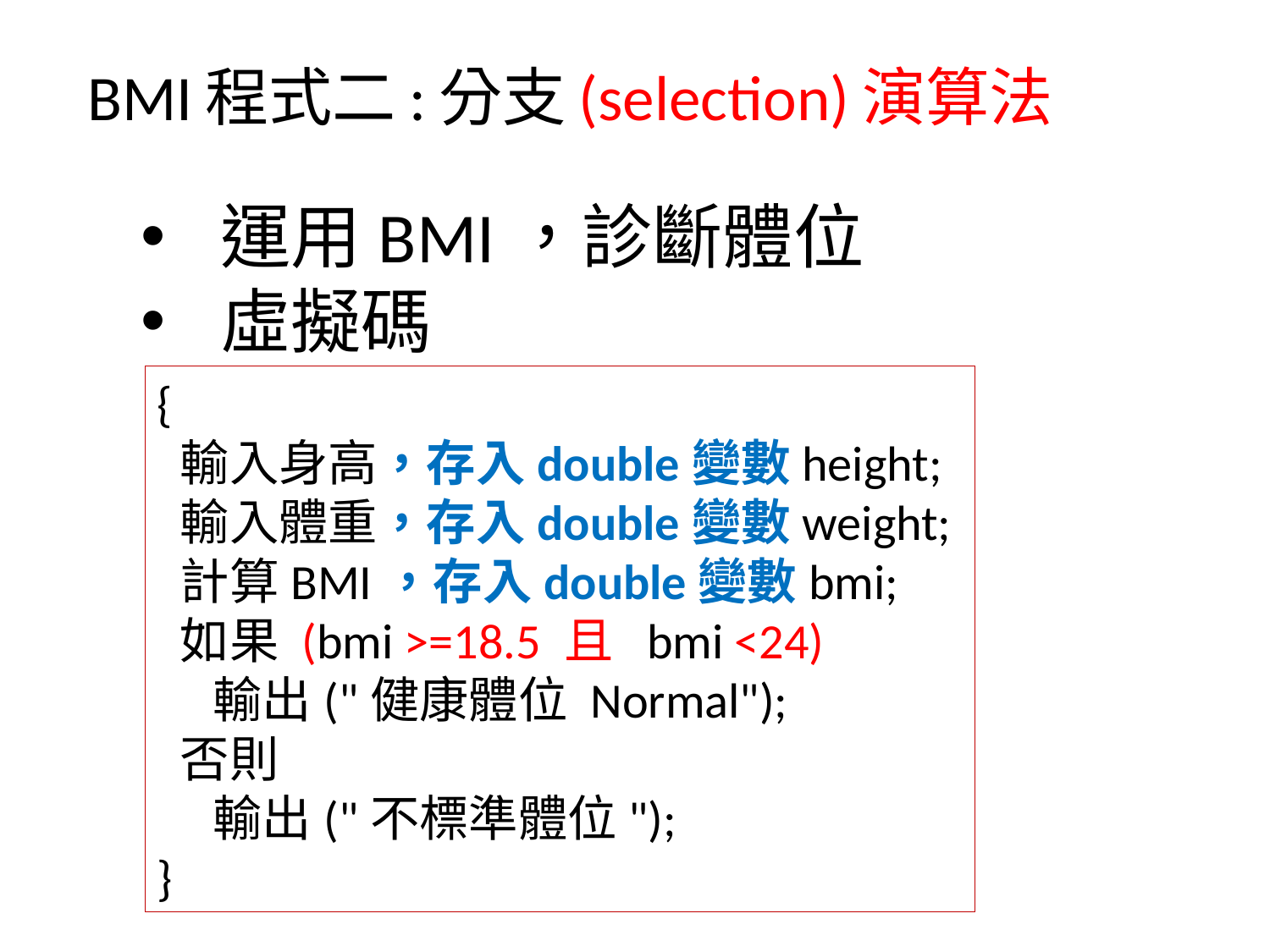

# BMI程式二:分支(selection)演算法
運用BMI，診斷體位
虛擬碼
{
 輸入身高，存入double變數height;
 輸入體重，存入double變數weight;
 計算BMI，存入double變數bmi;
 如果 (bmi >=18.5 且  bmi <24)
    輸出("健康體位 Normal");
 否則
    輸出("不標準體位");
}